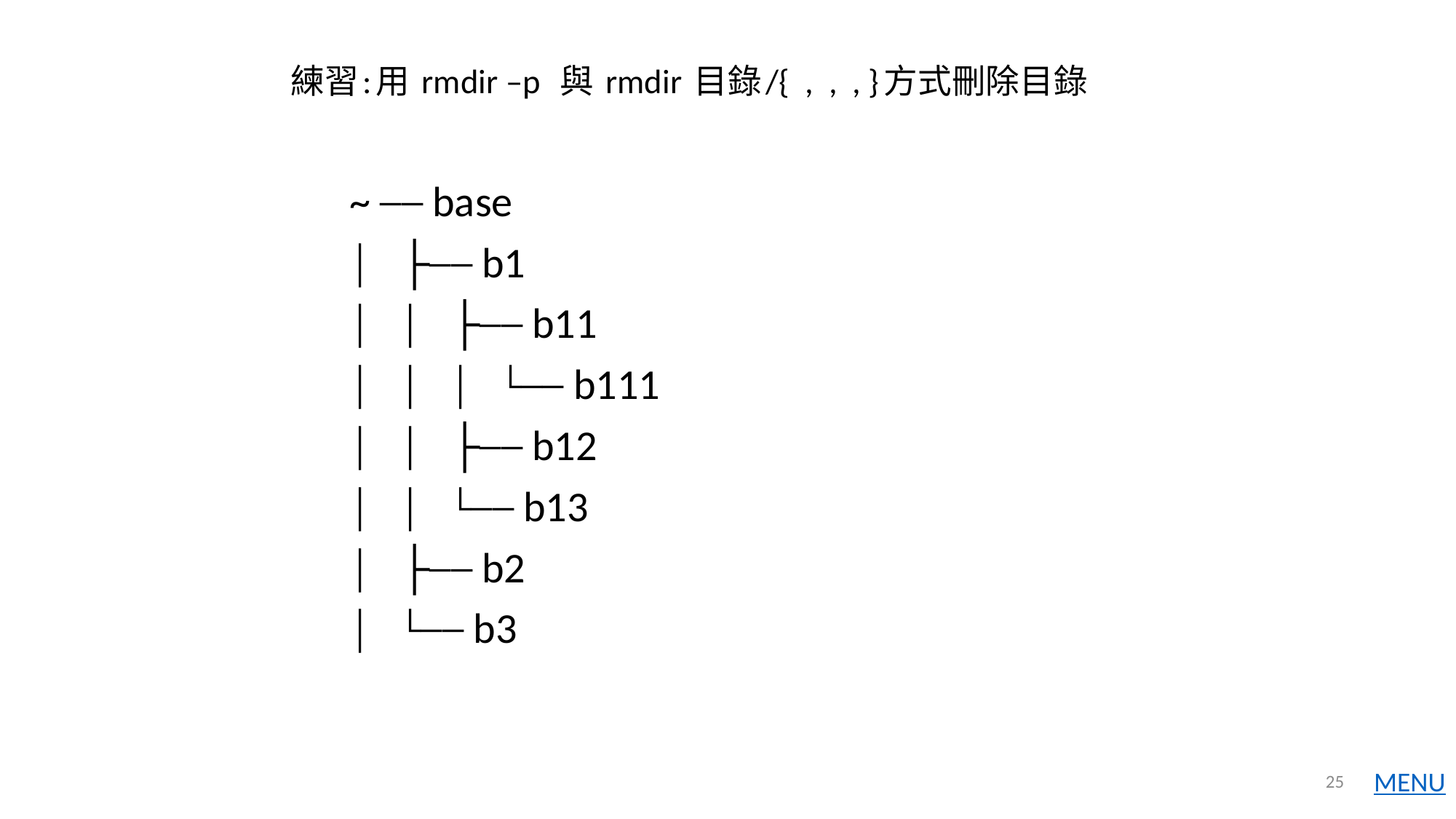

練習:用 rmdir –p  與 rmdir 目錄/{  ,  ,  , }方式刪除目錄
~ ── base
│   ├── b1
│   │   ├── b11
│   │   │   └── b111
│   │   ├── b12
│   │   └── b13
│   ├── b2
│   └── b3

25